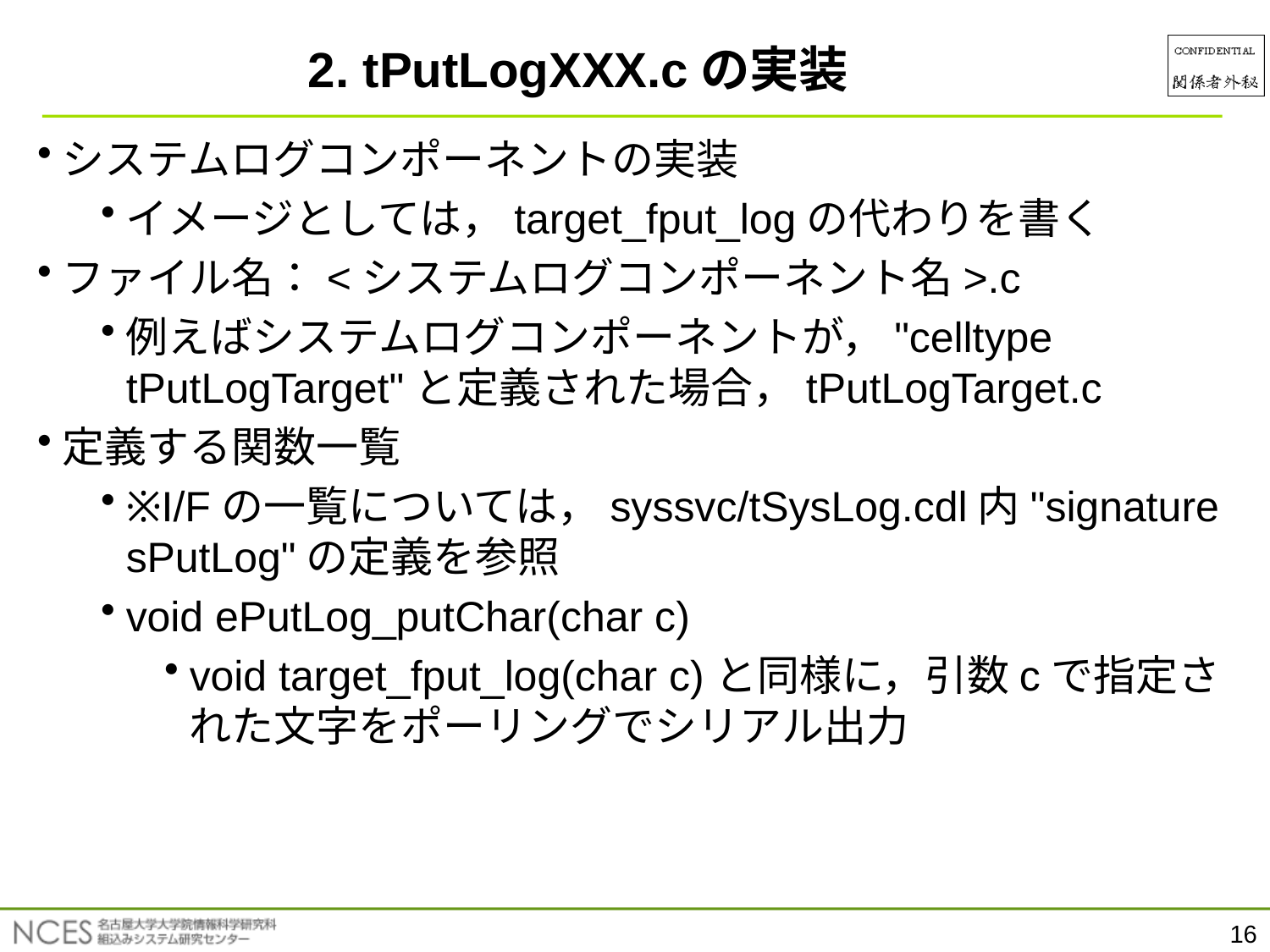

2. tPutLogXXX.cの実装
システムログコンポーネントの実装
イメージとしては，target_fput_logの代わりを書く
ファイル名：<システムログコンポーネント名>.c
例えばシステムログコンポーネントが，"celltype tPutLogTarget"と定義された場合，tPutLogTarget.c
定義する関数一覧
※I/Fの一覧については，syssvc/tSysLog.cdl内"signature sPutLog"の定義を参照
void ePutLog_putChar(char c)
void target_fput_log(char c)と同様に，引数cで指定された文字をポーリングでシリアル出力

16